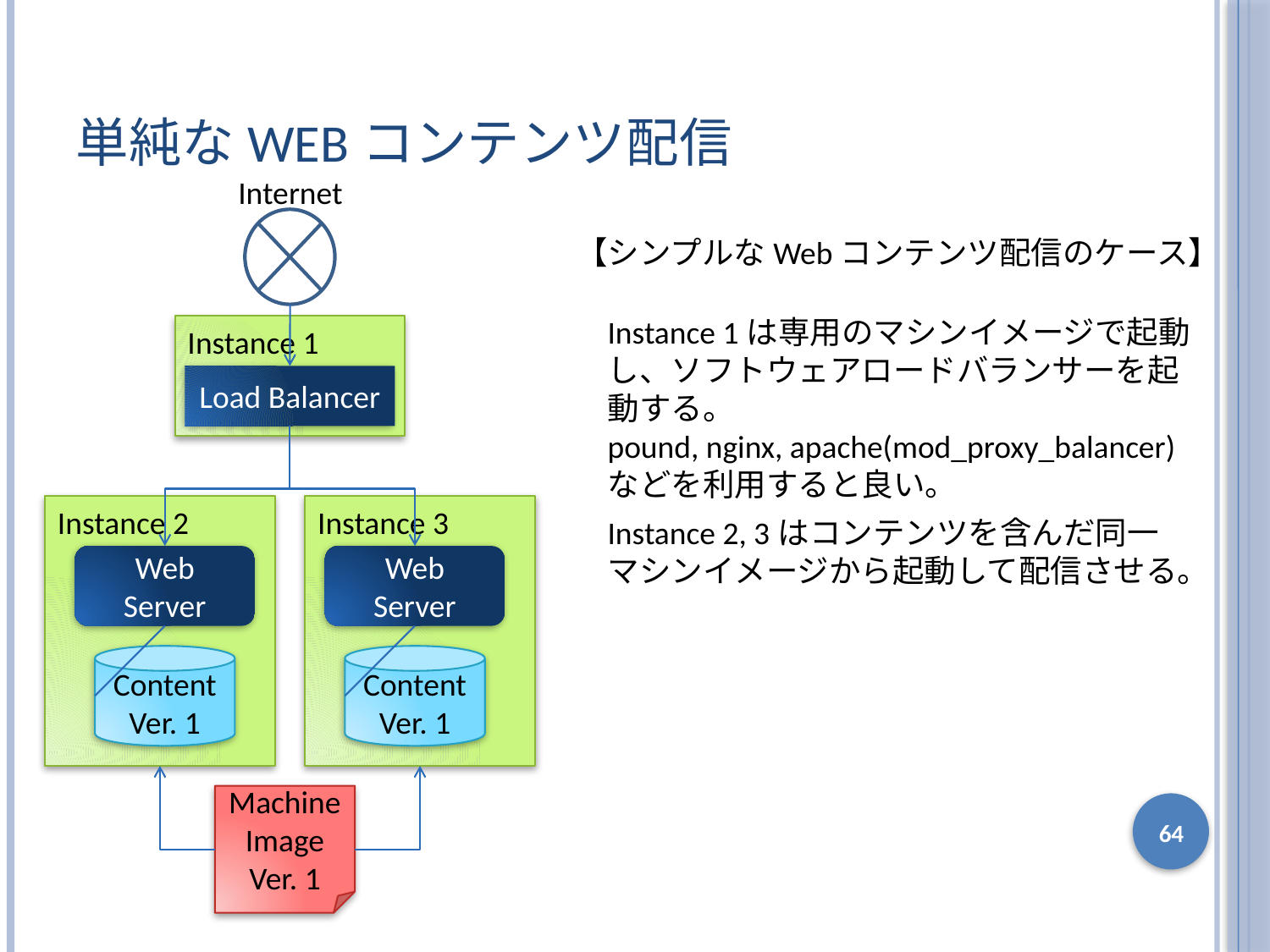

# 単純なWebコンテンツ配信
Internet

【シンプルなWebコンテンツ配信のケース】
Instance 1は専用のマシンイメージで起動し、ソフトウェアロードバランサーを起動する。
pound, nginx, apache(mod_proxy_balancer)などを利用すると良い。
Instance 1
Load Balancer
Instance 2
Instance 3
Instance 2, 3はコンテンツを含んだ同一マシンイメージから起動して配信させる。
Web Server
Web Server
Content
Ver. 1
Content
Ver. 1
Machine Image
Ver. 1
64